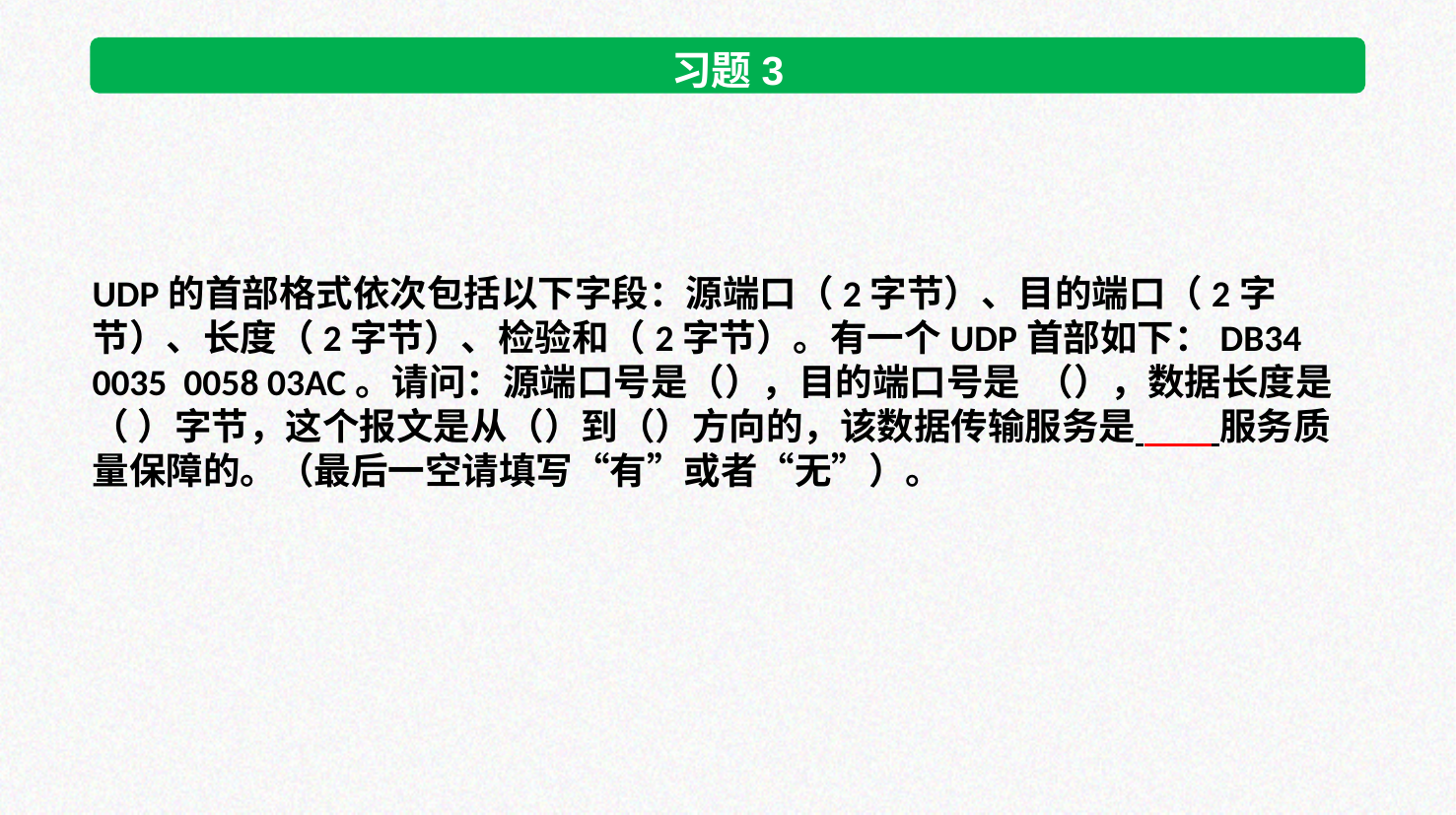

习题3
UDP的首部格式依次包括以下字段：源端口（2字节）、目的端口（2字节）、长度（2字节）、检验和（2字节）。有一个UDP首部如下：DB34 0035  0058 03AC。请问：源端口号是（），目的端口号是  （），数据长度是  （ ）字节，这个报文是从（）到（）方向的，该数据传输服务是          服务质量保障的。（最后一空请填写“有”或者“无”）。